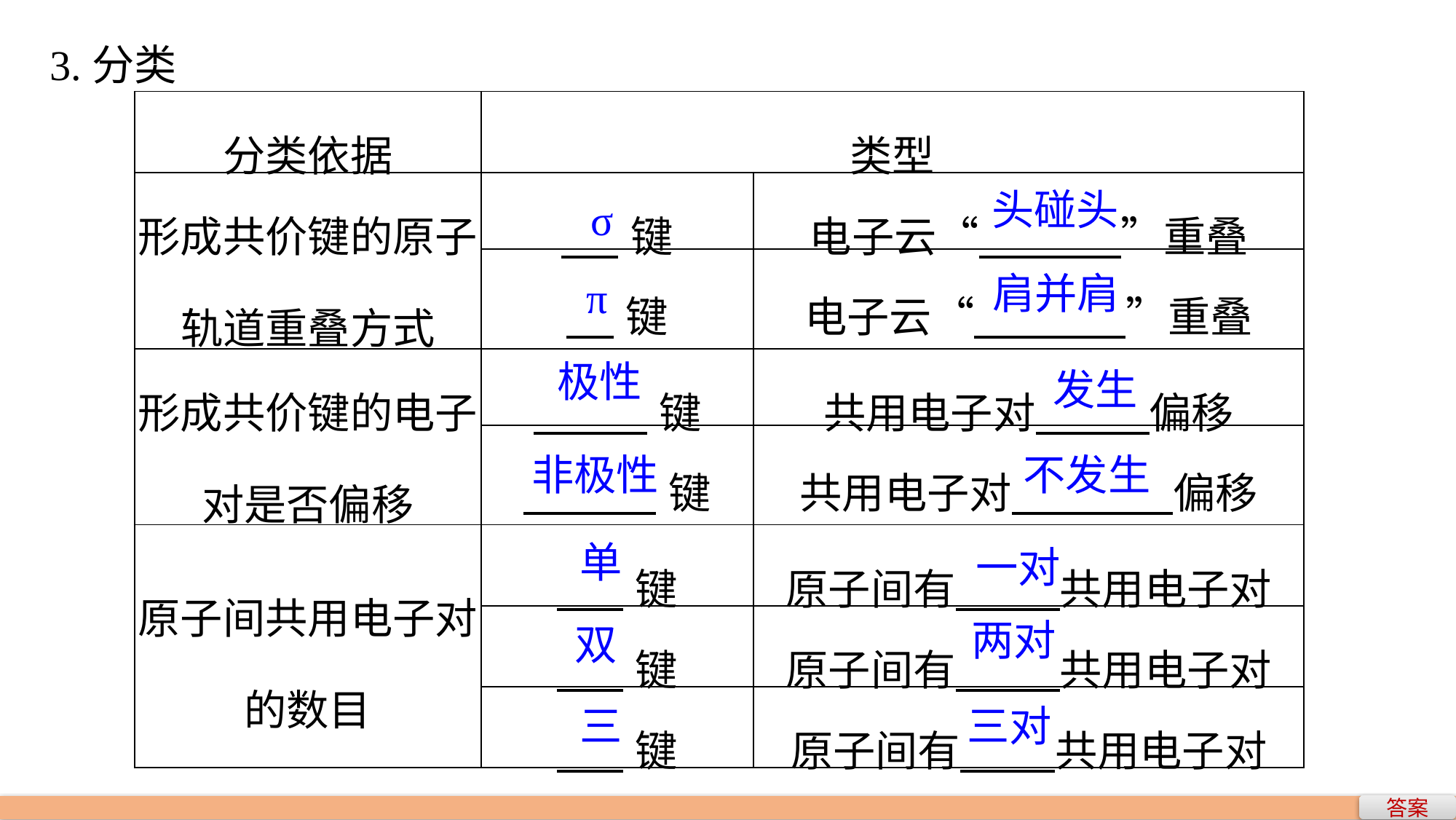

3.分类
| 分类依据 | 类型 |  |
| --- | --- | --- |
| 形成共价键的原子轨道重叠方式 | 键 | 电子云“ ”重叠 |
|  | 键 | 电子云“ ”重叠 |
| 形成共价键的电子对是否偏移 | 键 | 共用电子对 偏移 |
|  | 键 | 共用电子对 偏移 |
| 原子间共用电子对的数目 | 键 | 原子间有 共用电子对 |
|  | 键 | 原子间有 共用电子对 |
|  | 键 | 原子间有 共用电子对 |
头碰头
σ
肩并肩
π
极性
发生
非极性
不发生
单
一对
两对
双
三
三对
答案